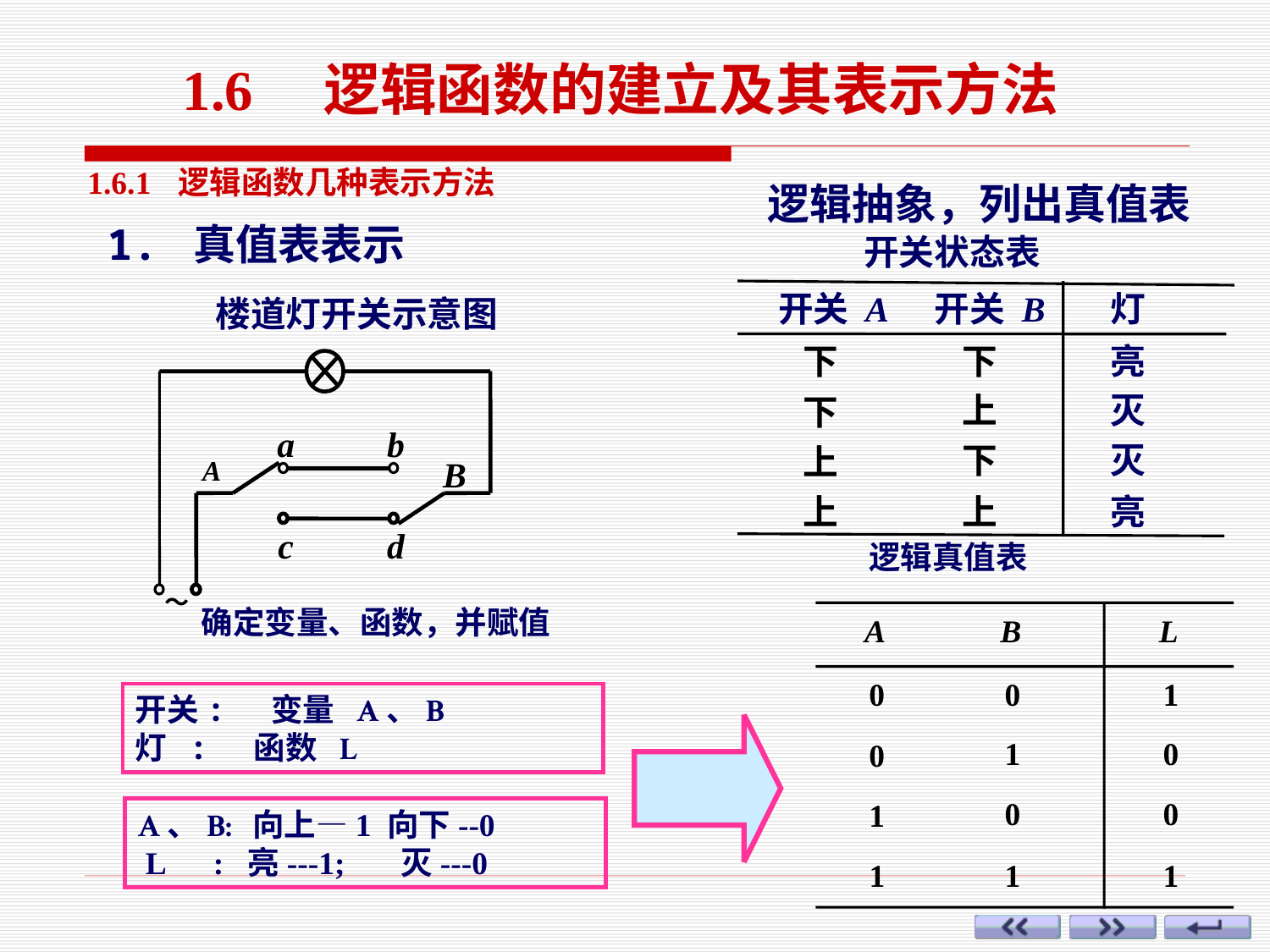

1.6　逻辑函数的建立及其表示方法
1.6.1 逻辑函数几种表示方法
逻辑抽象，列出真值表
　　1. 真值表表示
开关状态表

开关 A
开关 B
灯

下
下
亮
上
灭
下
下
灭
上
上
上
亮

楼道灯开关示意图

a
b
A
B

c
d

～
     逻辑真值表

A
B
L
确定变量、函数，并赋值
开关:  变量  A、B
灯  :  函数  L
A、B:  向上—1 向下--0
 L      :  亮---1;      灭---0
0
0
1

1
0
0
0
0
1
1
1
1